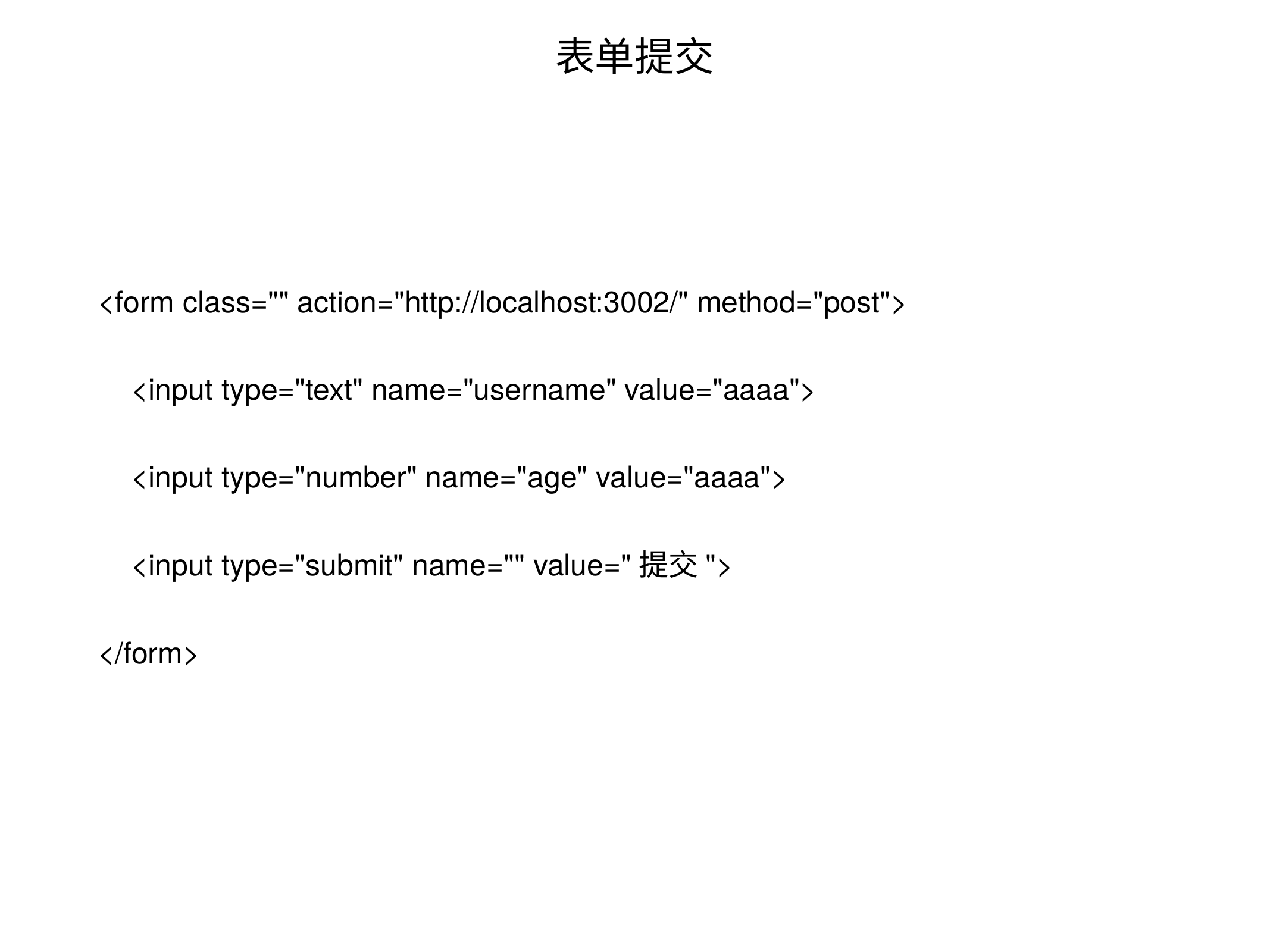

# 表单提交
<form class="" action="http://localhost:3002/" method="post">
    <input type="text" name="username" value="aaaa">
    <input type="number" name="age" value="aaaa">
    <input type="submit" name="" value="提交">
</form>